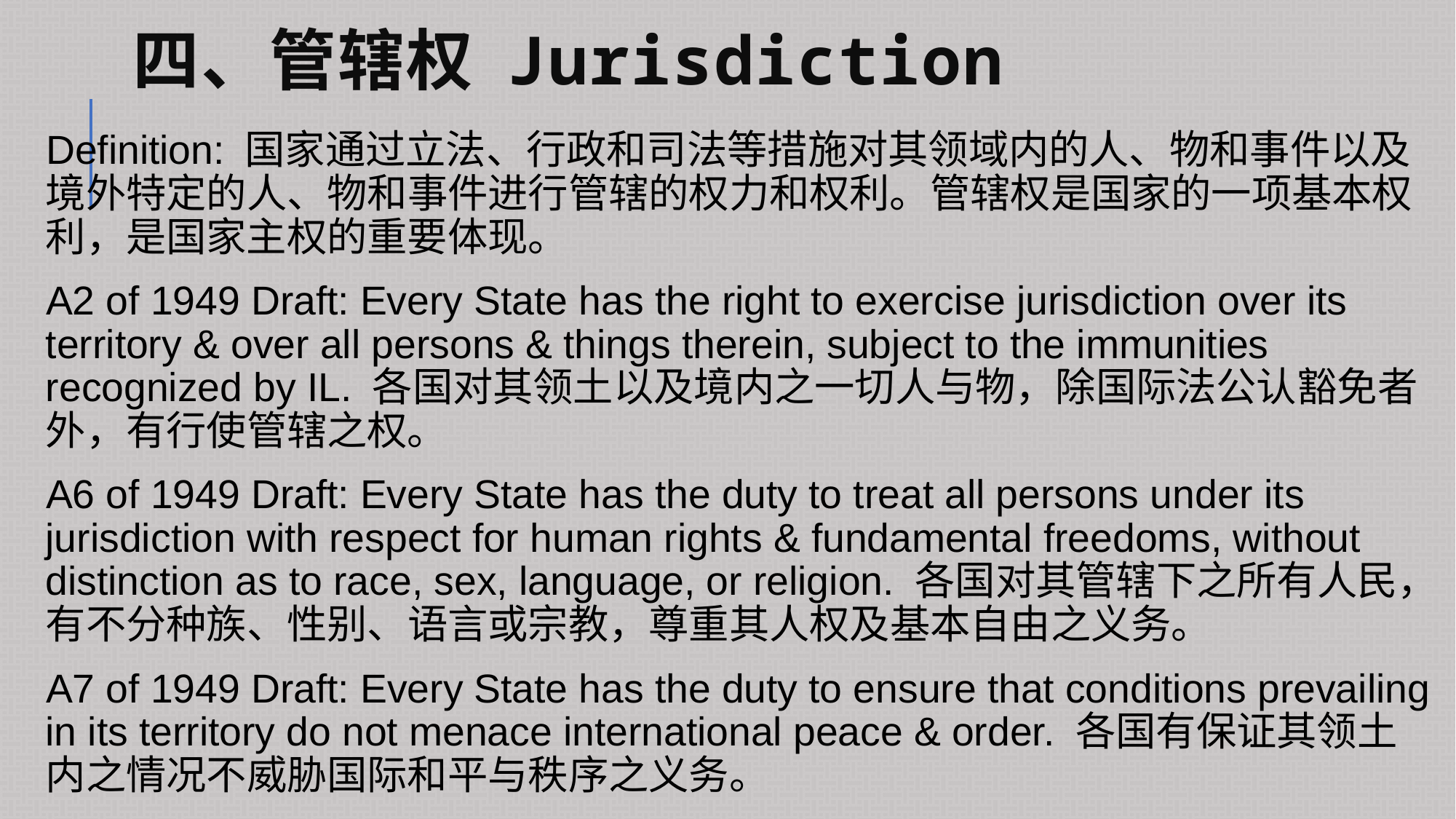

# 四、管辖权 Jurisdiction
Definition: 国家通过立法、行政和司法等措施对其领域内的人、物和事件以及境外特定的人、物和事件进行管辖的权力和权利。管辖权是国家的一项基本权利，是国家主权的重要体现。
A2 of 1949 Draft: Every State has the right to exercise jurisdiction over its territory & over all persons & things therein, subject to the immunities recognized by IL. 各国对其领土以及境内之一切人与物，除国际法公认豁免者外，有行使管辖之权。
A6 of 1949 Draft: Every State has the duty to treat all persons under its jurisdiction with respect for human rights & fundamental freedoms, without distinction as to race, sex, language, or religion. 各国对其管辖下之所有人民，有不分种族、性别、语言或宗教，尊重其人权及基本自由之义务。
A7 of 1949 Draft: Every State has the duty to ensure that conditions prevailing in its territory do not menace international peace & order. 各国有保证其领土内之情况不威胁国际和平与秩序之义务。